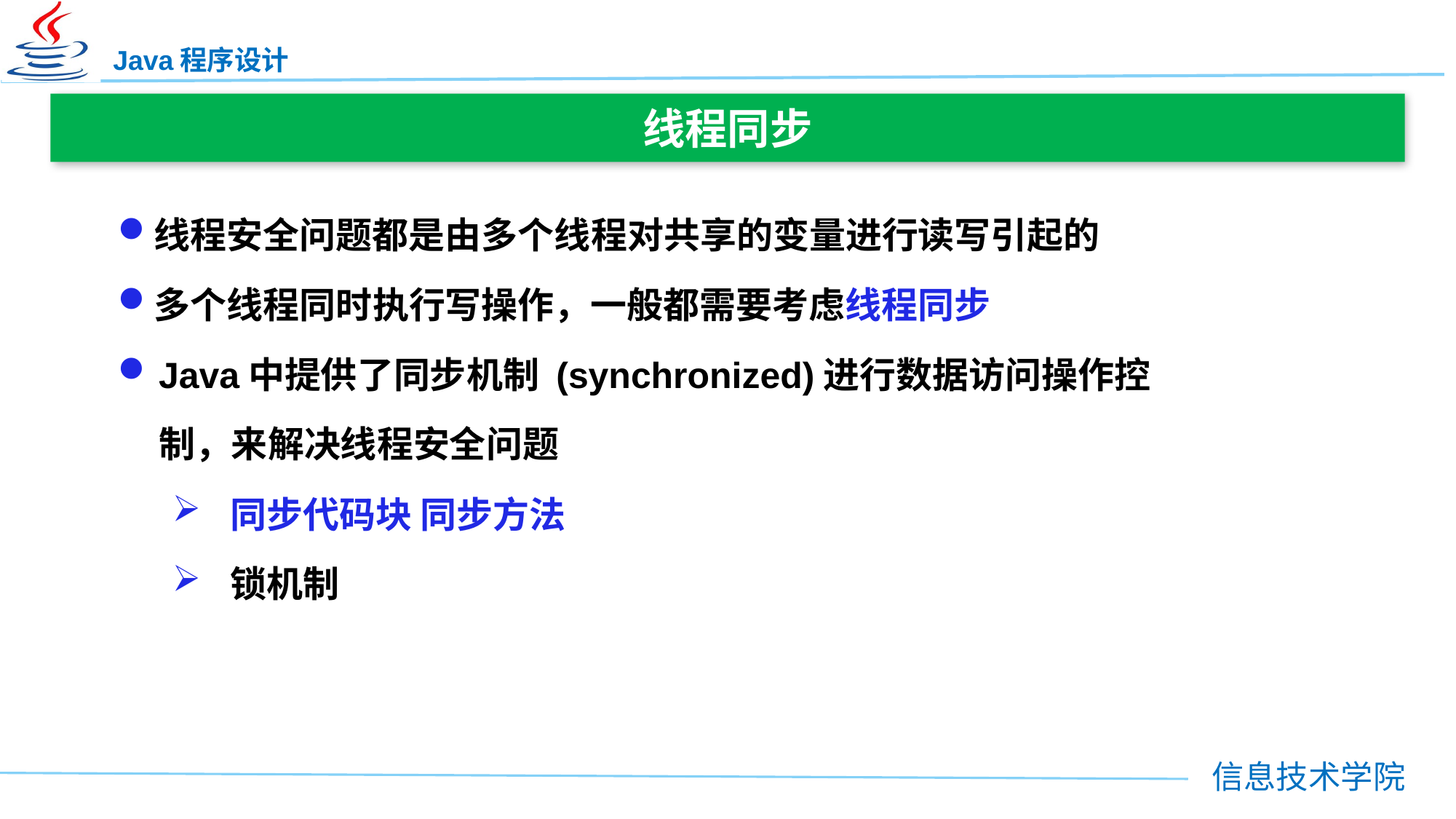

线程同步
线程安全问题都是由多个线程对共享的变量进行读写引起的
多个线程同时执行写操作，一般都需要考虑线程同步
Java中提供了同步机制 (synchronized)进行数据访问操作控制，来解决线程安全问题
 同步代码块 同步方法
 锁机制